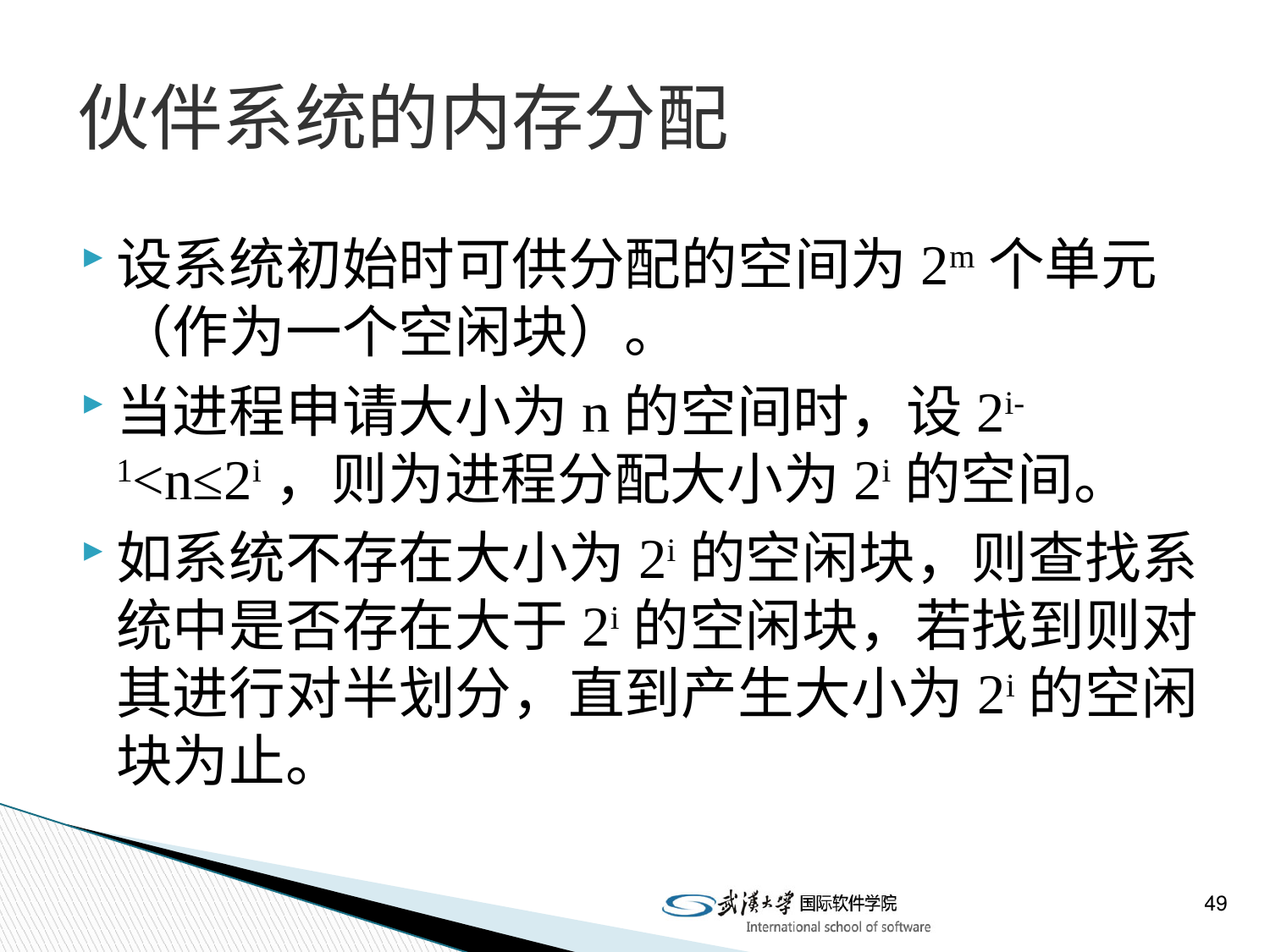

# 伙伴系统的内存分配
设系统初始时可供分配的空间为2m个单元（作为一个空闲块）。
当进程申请大小为n的空间时，设2i-1<n≤2i，则为进程分配大小为2i的空间。
如系统不存在大小为2i的空闲块，则查找系统中是否存在大于2i的空闲块，若找到则对其进行对半划分，直到产生大小为2i的空闲块为止。